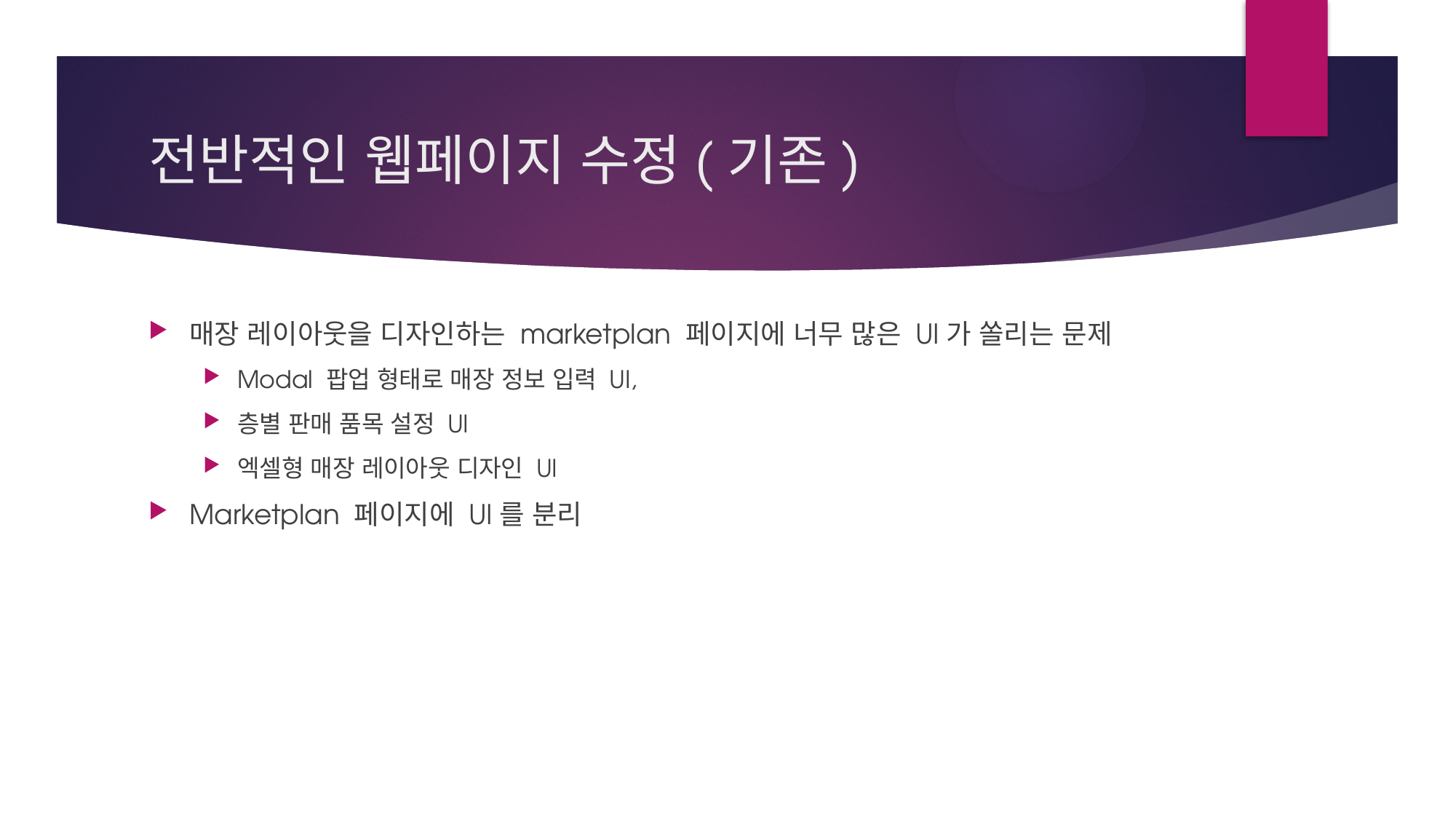

# 전반적인 웹페이지 수정(기존)
매장 레이아웃을 디자인하는 marketplan 페이지에 너무 많은 UI가 쏠리는 문제
Modal 팝업 형태로 매장 정보 입력 UI,
층별 판매 품목 설정 UI
엑셀형 매장 레이아웃 디자인 UI
Marketplan 페이지에 UI를 분리